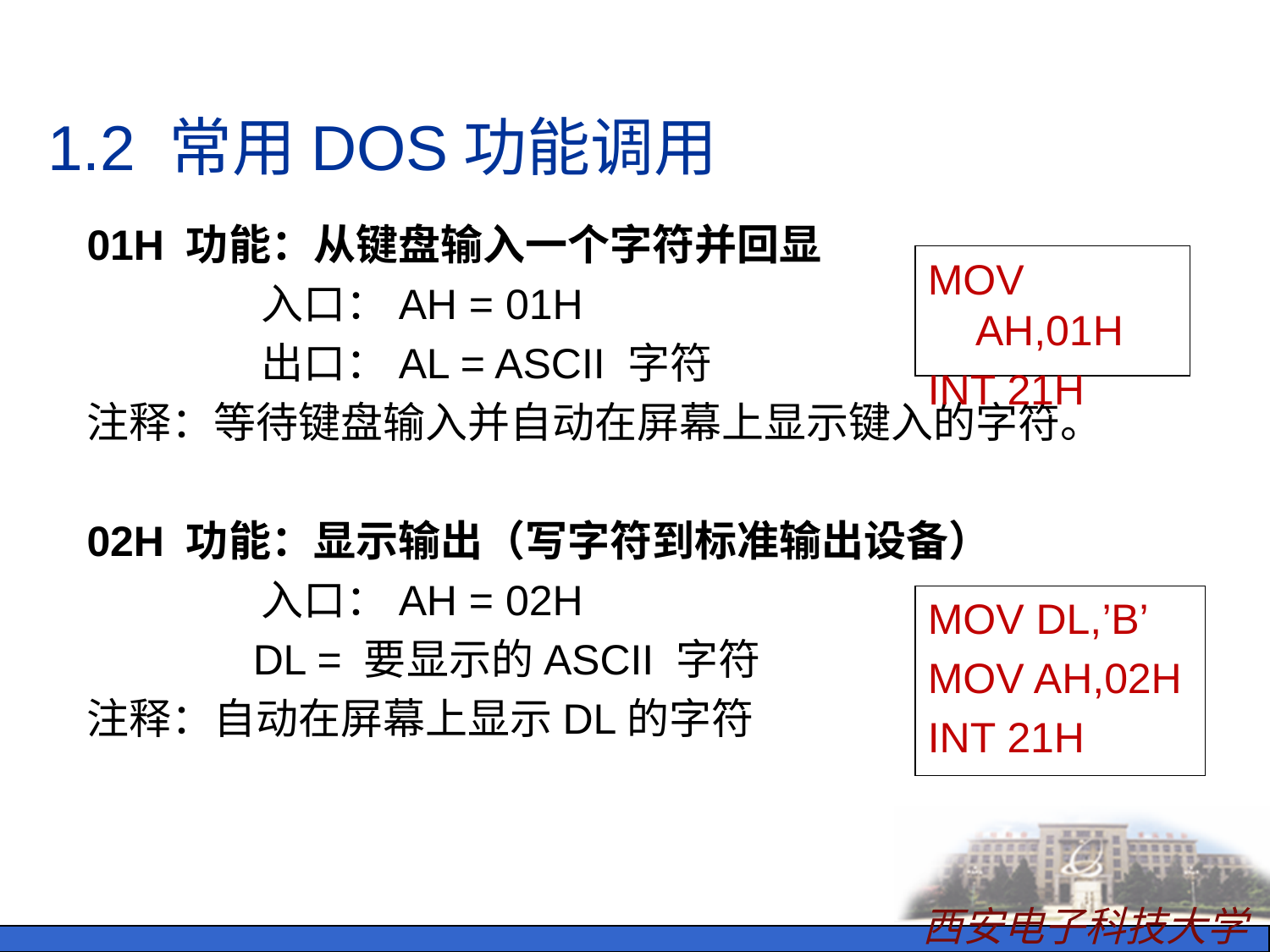

# 1.2 常用DOS功能调用
01H 功能：从键盘输入一个字符并回显
		入口：AH = 01H
		出口：AL = ASCII 字符
注释：等待键盘输入并自动在屏幕上显示键入的字符。

02H 功能：显示输出（写字符到标准输出设备）
		入口：AH = 02H
	          DL = 要显示的ASCII 字符
注释：自动在屏幕上显示DL的字符
MOV AH,01H
INT 21H
MOV DL,’B’
MOV AH,02H
INT 21H